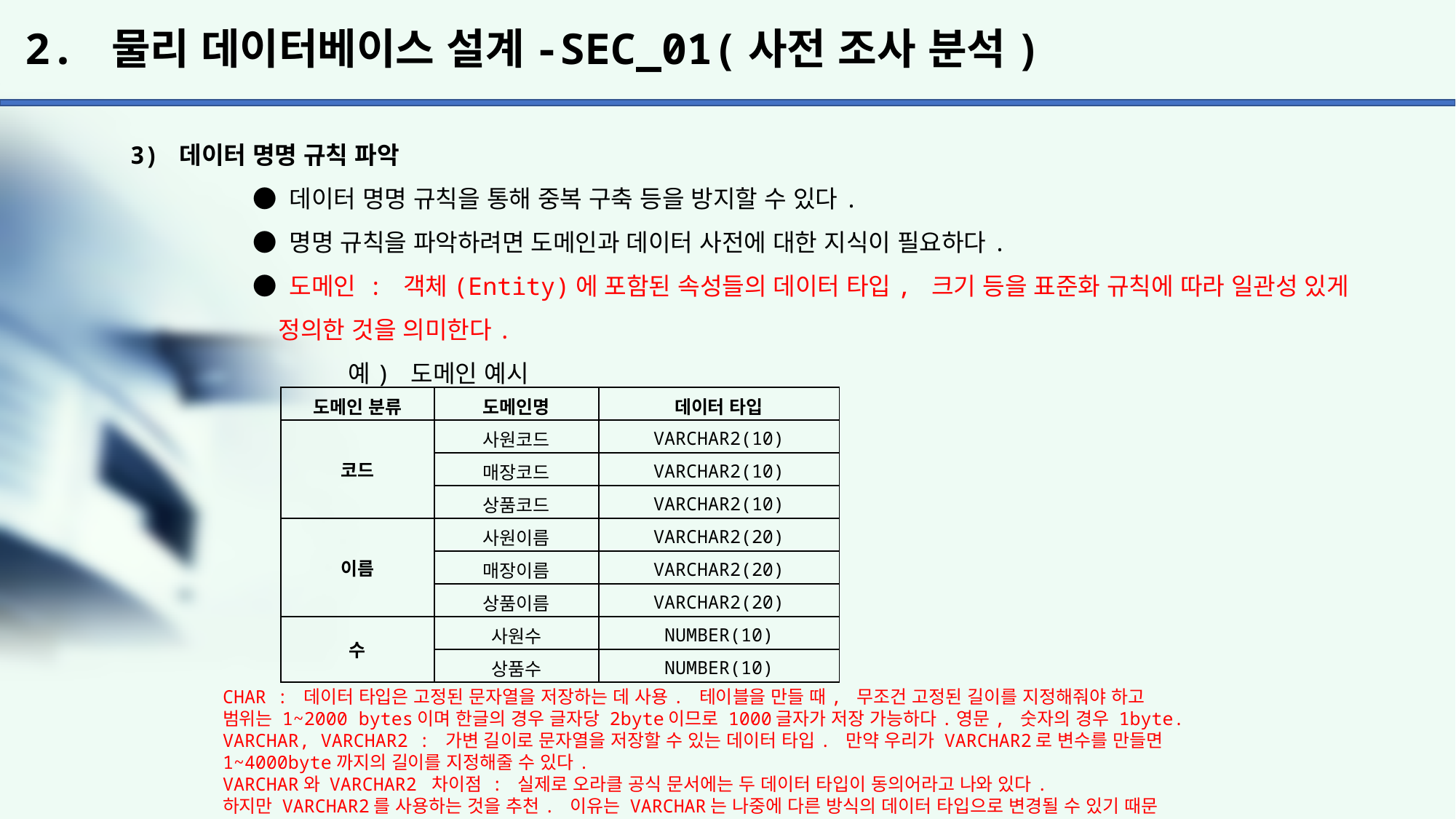

# 2. 물리 데이터베이스 설계-SEC_01(사전 조사 분석)
3) 데이터 명명 규칙 파악
	  ● 데이터 명명 규칙을 통해 중복 구축 등을 방지할 수 있다.
	  ● 명명 규칙을 파악하려면 도메인과 데이터 사전에 대한 지식이 필요하다.
	  ● 도메인 : 객체(Entity)에 포함된 속성들의 데이터 타입, 크기 등을 표준화 규칙에 따라 일관성 있게
	     정의한 것을 의미한다.
		예) 도메인 예시
| 도메인 분류 | 도메인명 | 데이터 타입 |
| --- | --- | --- |
| 코드 | 사원코드 | VARCHAR2(10) |
|  | 매장코드 | VARCHAR2(10) |
|  | 상품코드 | VARCHAR2(10) |
| 이름 | 사원이름 | VARCHAR2(20) |
|  | 매장이름 | VARCHAR2(20) |
|  | 상품이름 | VARCHAR2(20) |
| 수 | 사원수 | NUMBER(10) |
|  | 상품수 | NUMBER(10) |
CHAR : 데이터 타입은 고정된 문자열을 저장하는 데 사용. 테이블을 만들 때, 무조건 고정된 길이를 지정해줘야 하고
범위는 1~2000 bytes이며 한글의 경우 글자당 2byte이므로 1000글자가 저장 가능하다.영문, 숫자의 경우 1byte.
VARCHAR, VARCHAR2 : 가변 길이로 문자열을 저장할 수 있는 데이터 타입. 만약 우리가 VARCHAR2로 변수를 만들면 1~4000byte까지의 길이를 지정해줄 수 있다.
VARCHAR와 VARCHAR2 차이점 : 실제로 오라클 공식 문서에는 두 데이터 타입이 동의어라고 나와 있다.
하지만 VARCHAR2를 사용하는 것을 추천. 이유는 VARCHAR는 나중에 다른 방식의 데이터 타입으로 변경될 수 있기 때문